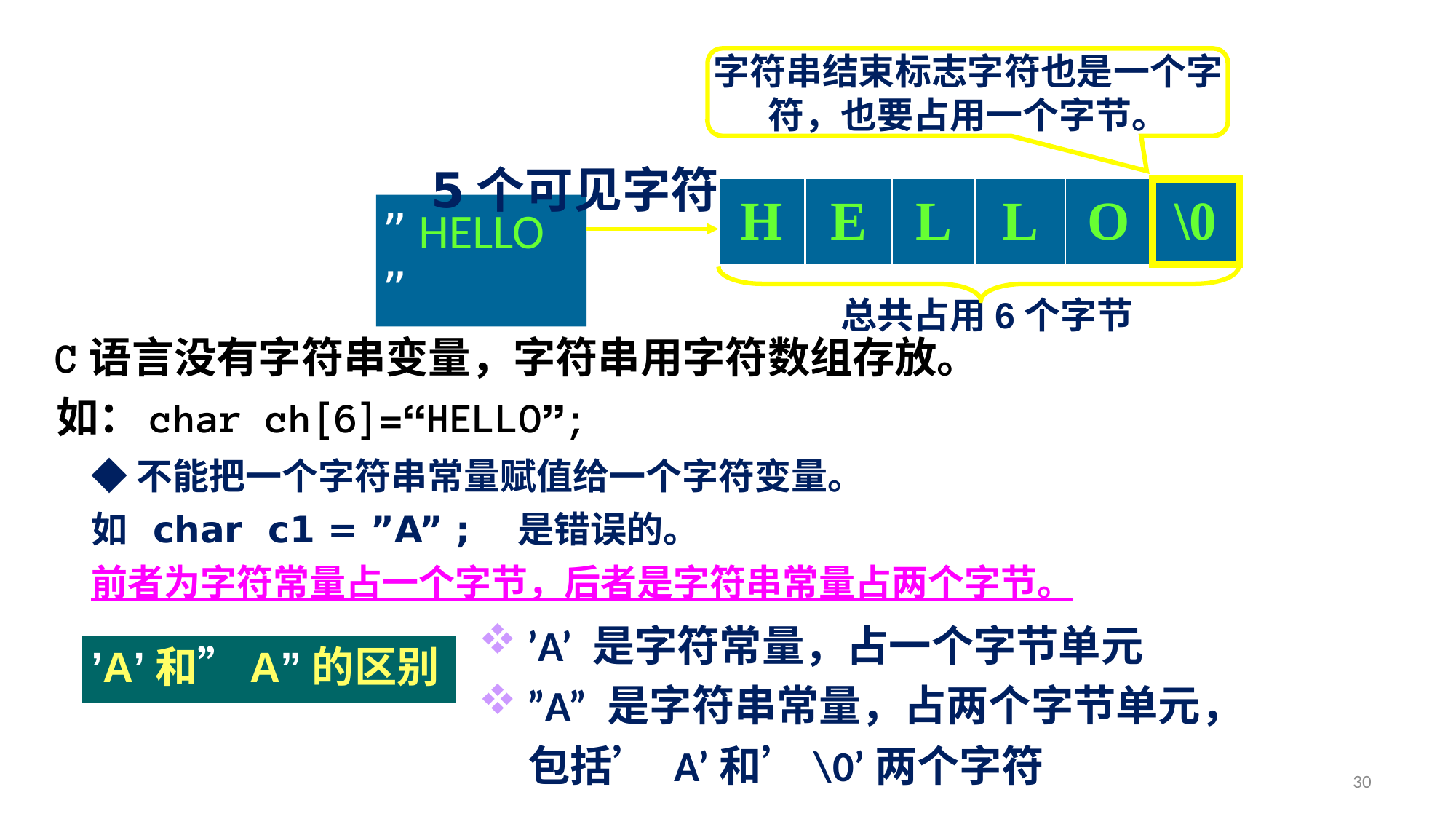

字符串结束标志字符也是一个字符，也要占用一个字节。
5个可见字符
| H | E | L | L | O | \0 |
| --- | --- | --- | --- | --- | --- |

” HELLO ”
总共占用6个字节
C语言没有字符串变量，字符串用字符数组存放。
如：char ch[6]=“HELLO”;
◆不能把一个字符串常量赋值给一个字符变量。
如  char  c1 = ”A” ;   是错误的。
前者为字符常量占一个字节，后者是字符串常量占两个字节。
 ’A’ 是字符常量，占一个字节单元
 ”A” 是字符串常量，占两个字节单元，
    包括’ A’和’\0’两个字符
’A’和”A”的区别
30